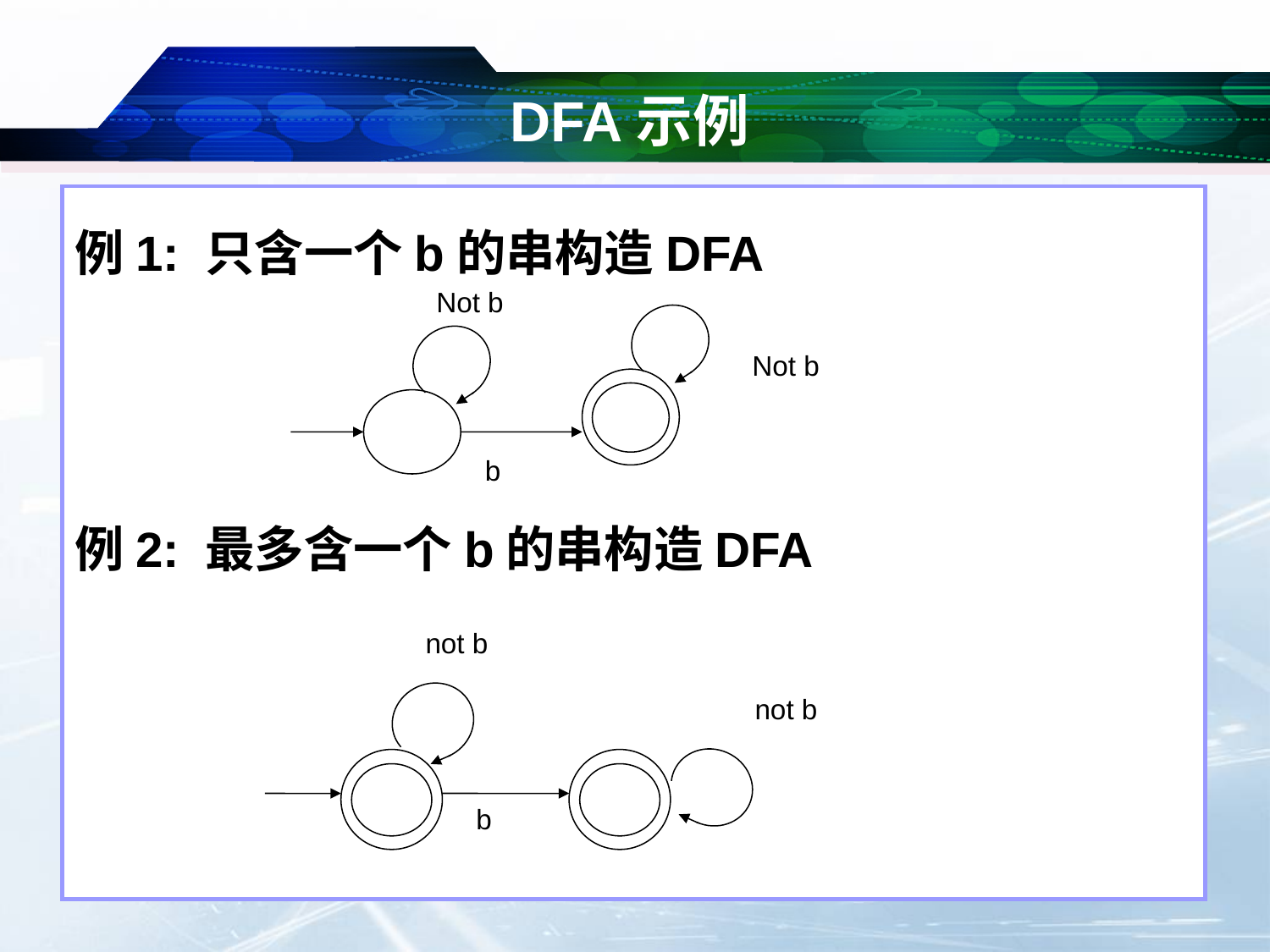

# DFA示例
例1: 只含一个b的串构造DFA

例2: 最多含一个b的串构造DFA

Not b

Not b

b
not b

not b

b